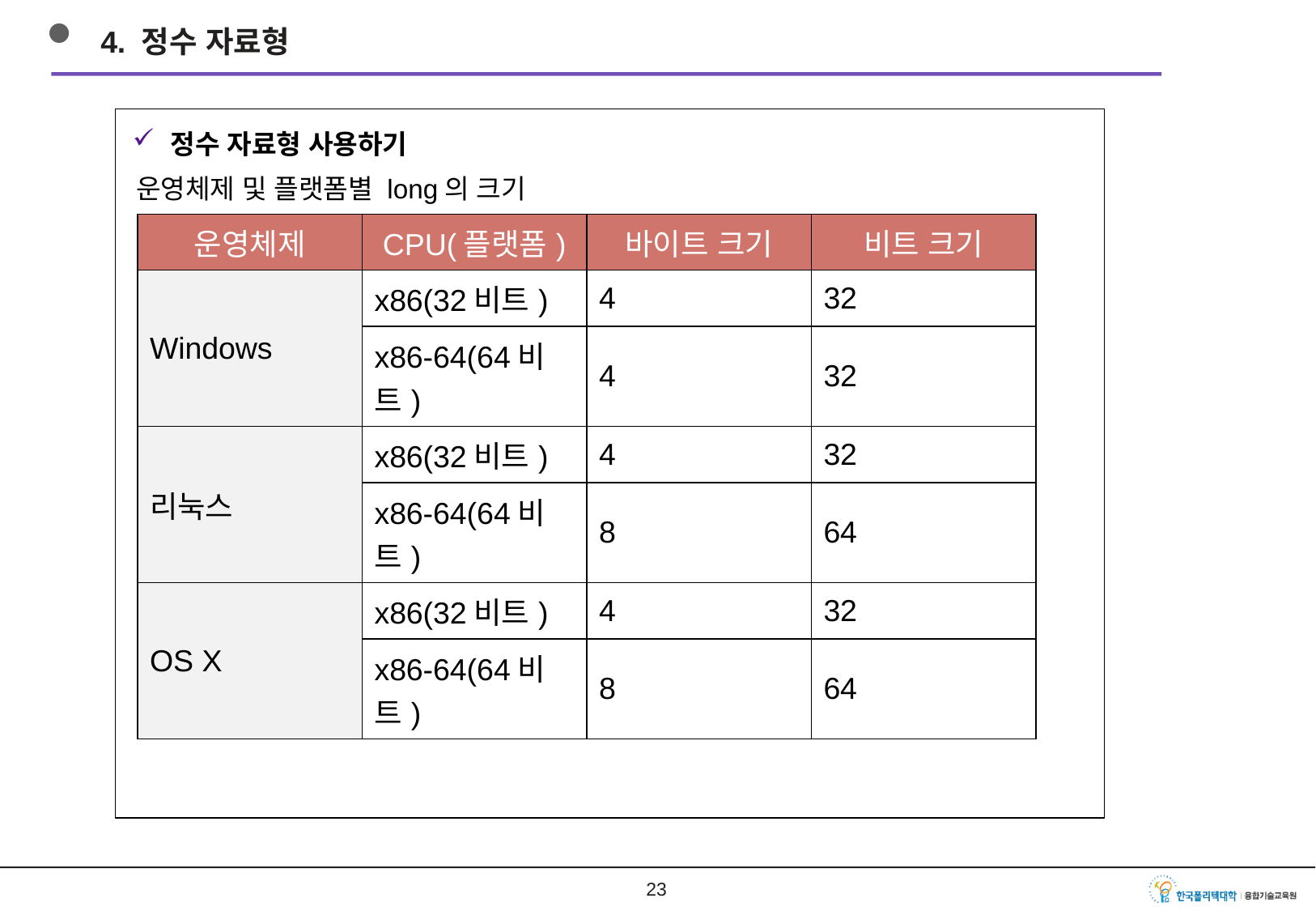

4. 정수 자료형
정수 자료형 사용하기

운영체제 및 플랫폼별 long의 크기
| 운영체제 | CPU(플랫폼) | 바이트 크기 | 비트 크기 |
| --- | --- | --- | --- |
| Windows | x86(32비트) | 4 | 32 |
|  | x86-64(64비트) | 4 | 32 |
| 리눅스 | x86(32비트) | 4 | 32 |
|  | x86-64(64비트) | 8 | 64 |
| OS X | x86(32비트) | 4 | 32 |
|  | x86-64(64비트) | 8 | 64 |
23